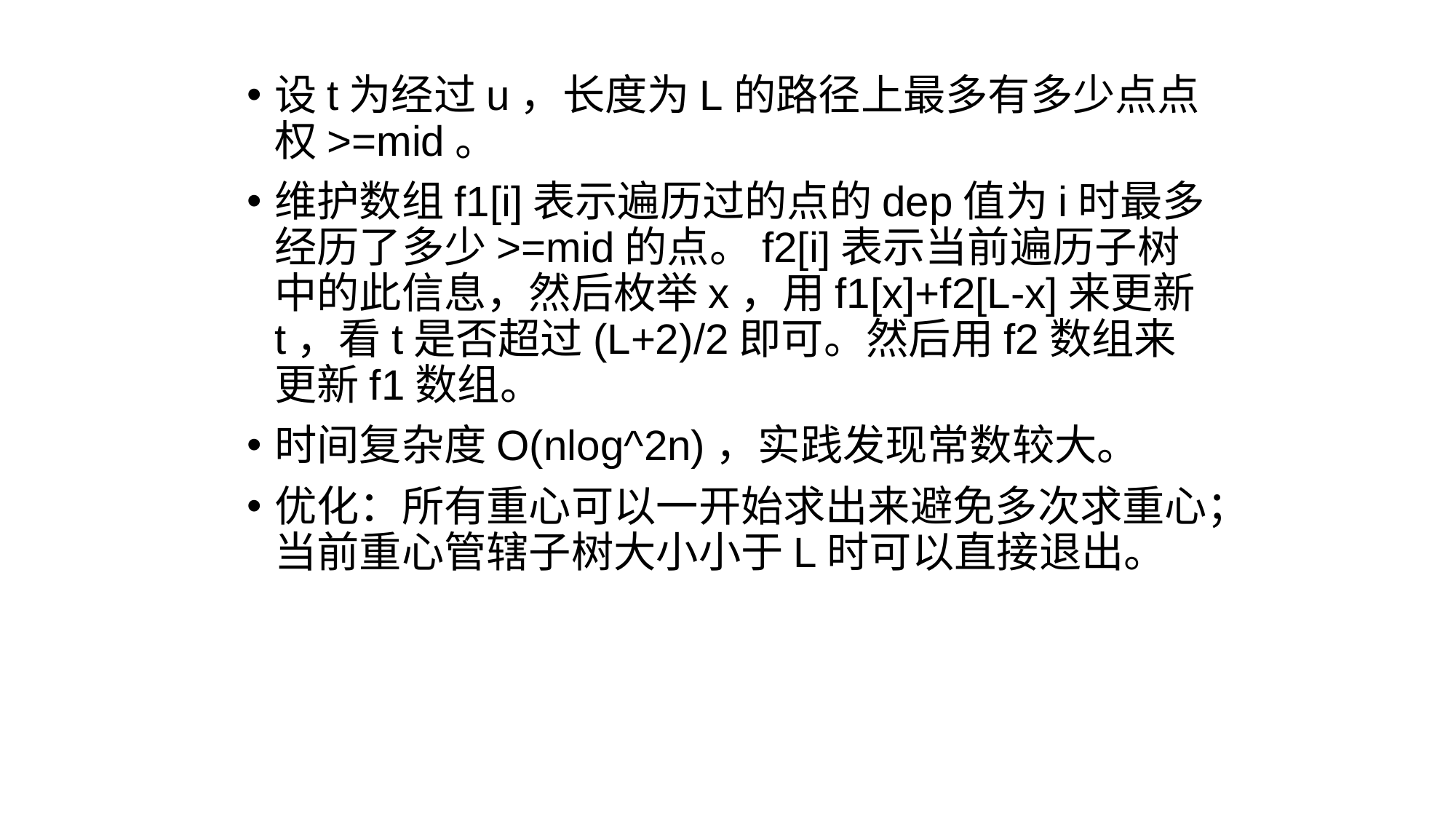

设t为经过u，长度为L的路径上最多有多少点点权>=mid。
维护数组f1[i]表示遍历过的点的dep值为i时最多经历了多少>=mid的点。f2[i]表示当前遍历子树中的此信息，然后枚举x，用f1[x]+f2[L-x]来更新t，看t是否超过(L+2)/2即可。然后用f2数组来更新f1数组。
时间复杂度O(nlog^2n)，实践发现常数较大。
优化：所有重心可以一开始求出来避免多次求重心；当前重心管辖子树大小小于L时可以直接退出。